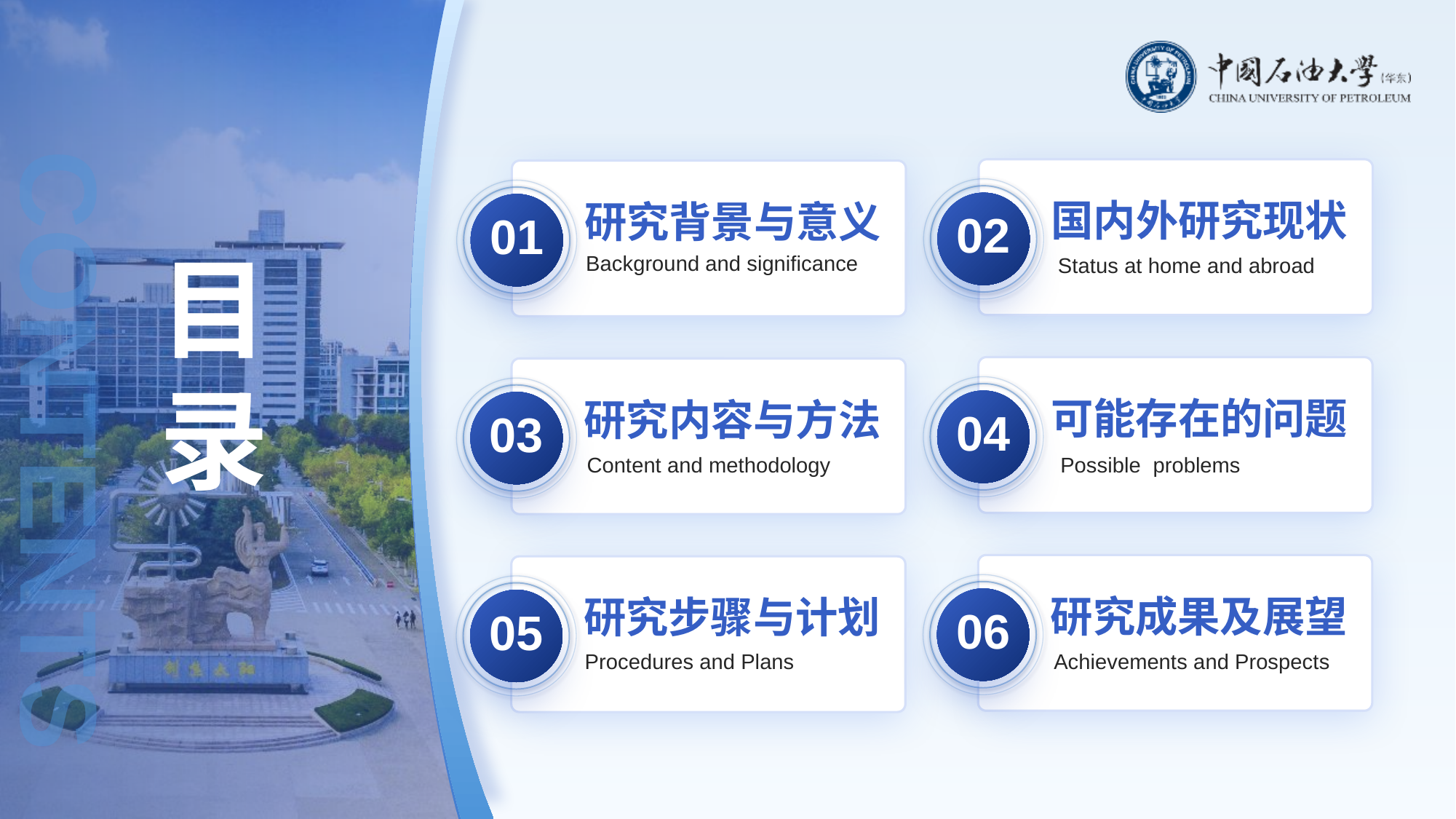

02
国内外研究现状
Status at home and abroad

01
研究背景与意义
Background and significance
目
录

04
可能存在的问题
Possible  problems

03
研究内容与方法
Content and methodology

06
研究成果及展望
Achievements and Prospects

05
研究步骤与计划
Procedures and Plans